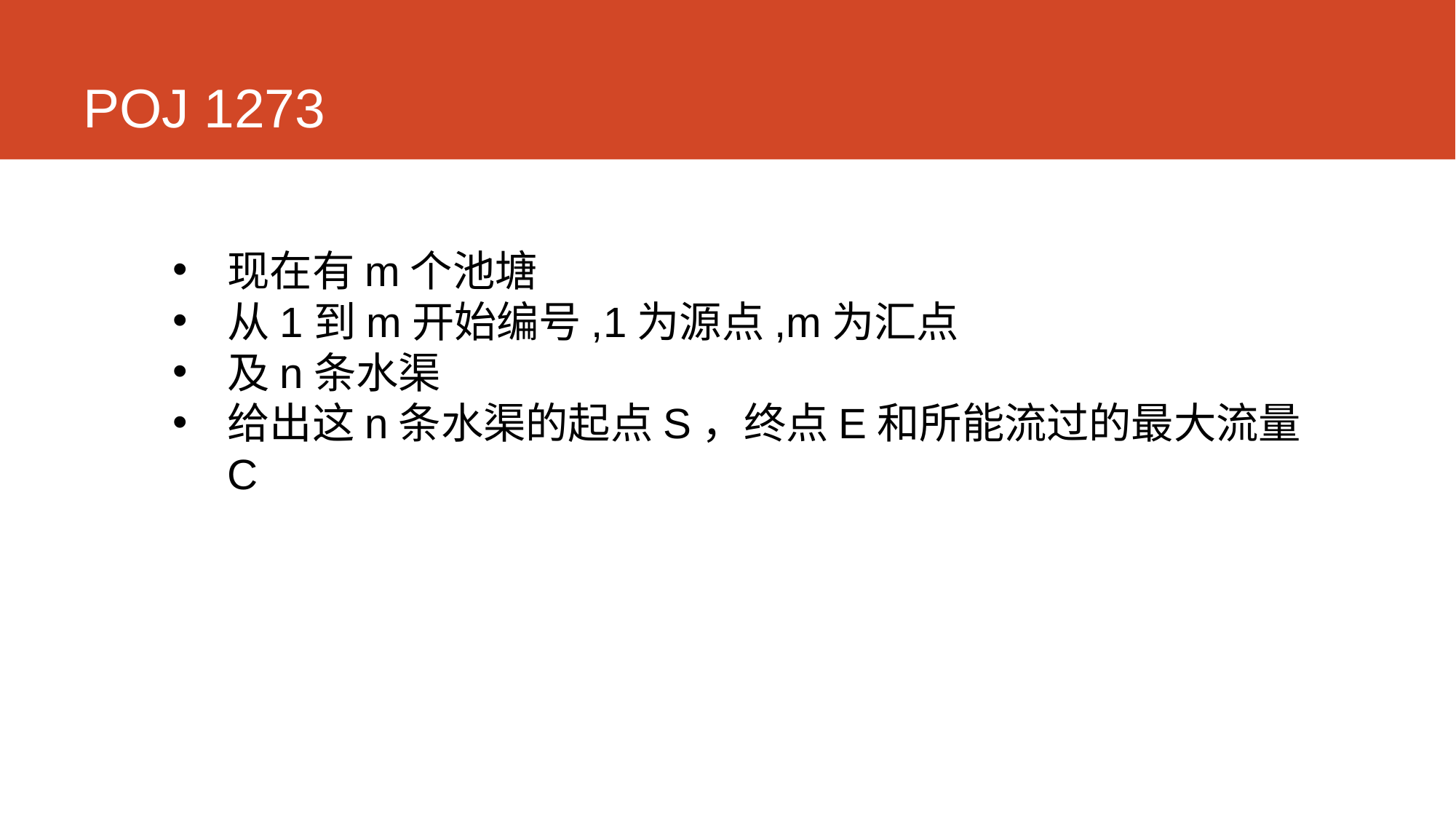

# POJ 1273
现在有m个池塘
从1到m开始编号,1为源点,m为汇点
及n条水渠
给出这n条水渠的起点S，终点E和所能流过的最大流量C